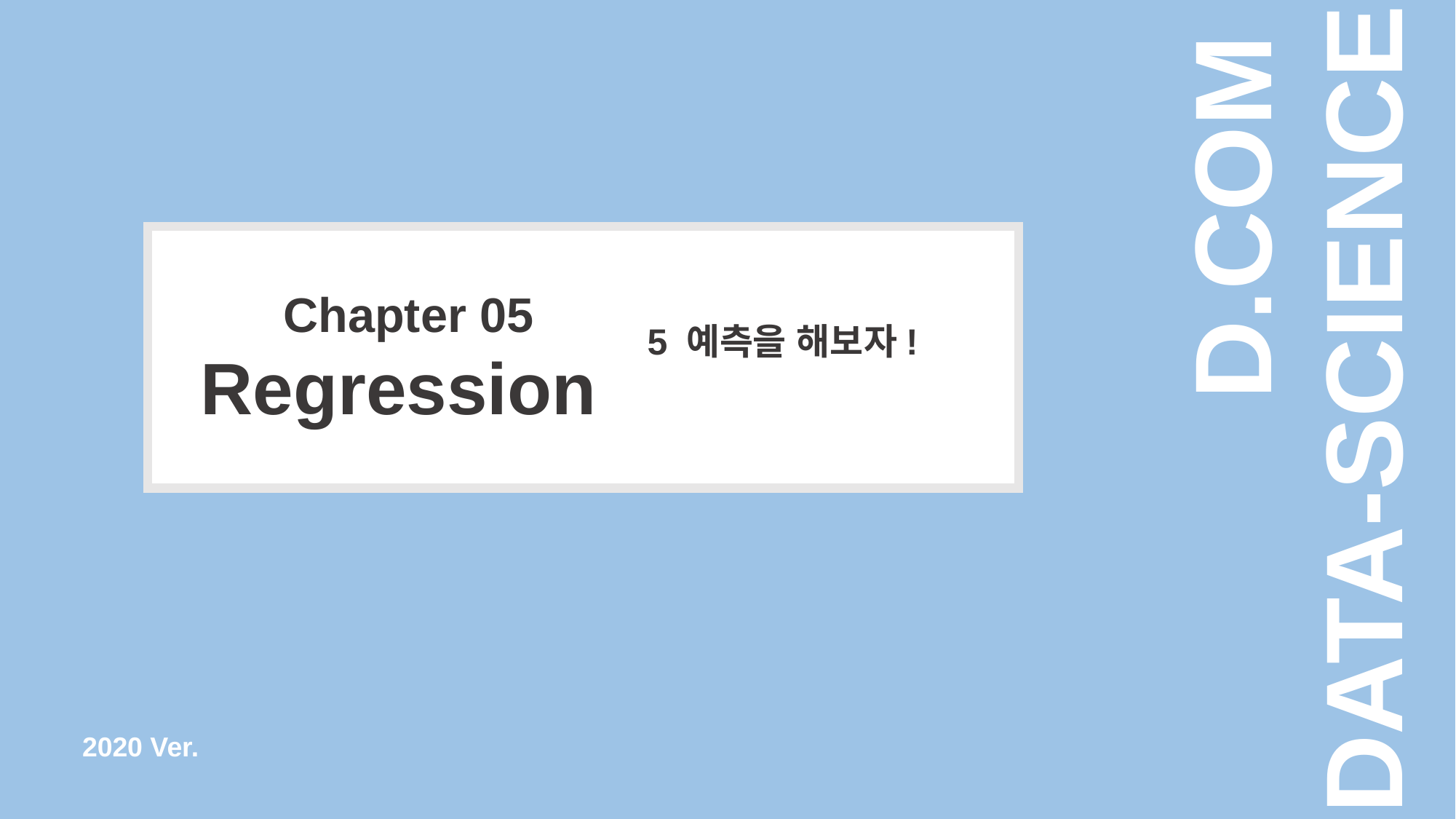

D.COM
DATA-SCIENCE
Chapter 05
Regression
5 예측을 해보자!
2020 Ver.